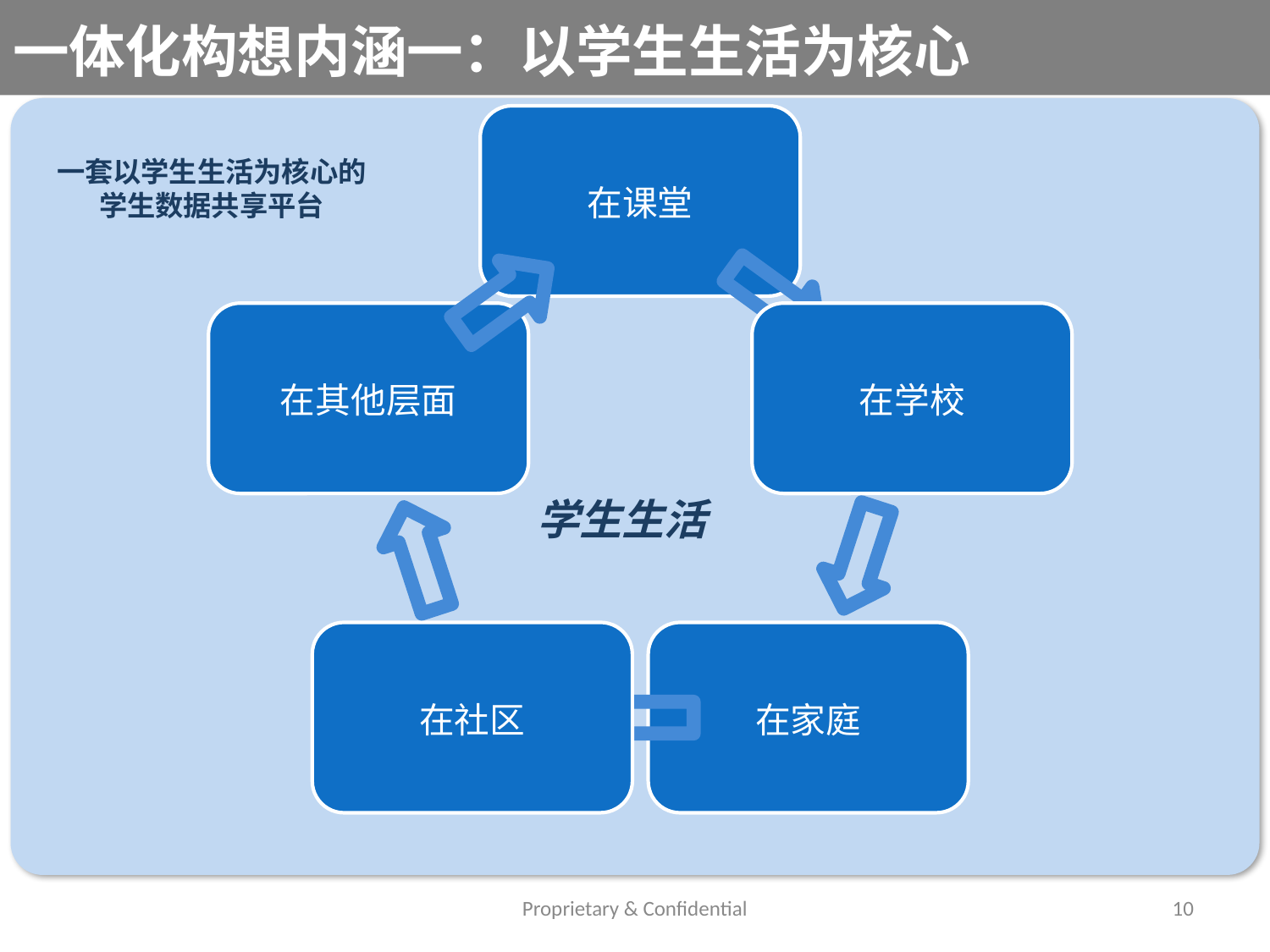

# 一体化构想内涵一：以学生生活为核心

在课堂
在学校
在家庭
在社区
在其他层面
一套以学生生活为核心的
学生数据共享平台
学生生活
Proprietary & Confidential
10